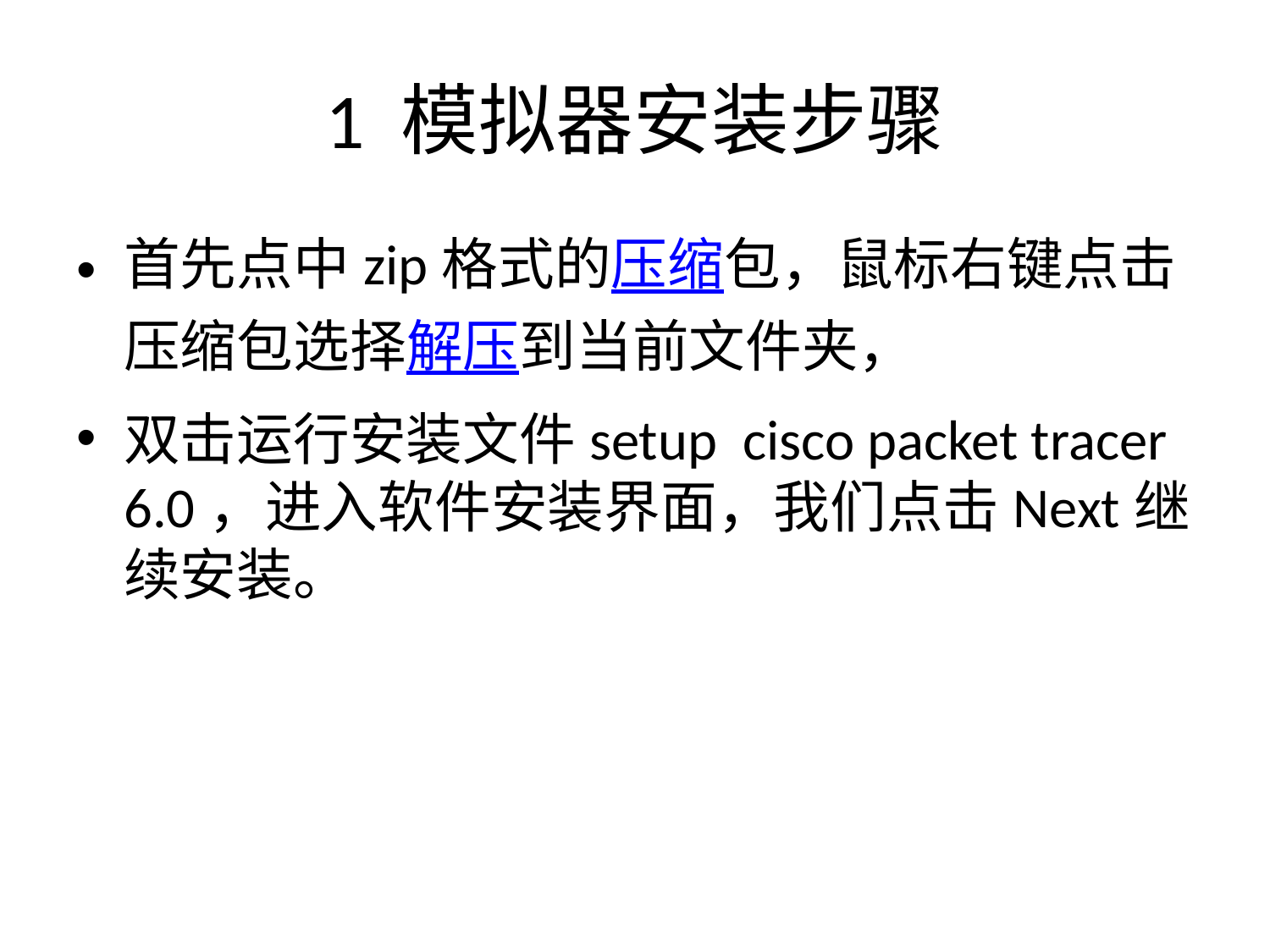

# 1 模拟器安装步骤
首先点中zip格式的压缩包，鼠标右键点击压缩包选择解压到当前文件夹，
双击运行安装文件setup  cisco packet tracer 6.0，进入软件安装界面，我们点击Next继续安装。